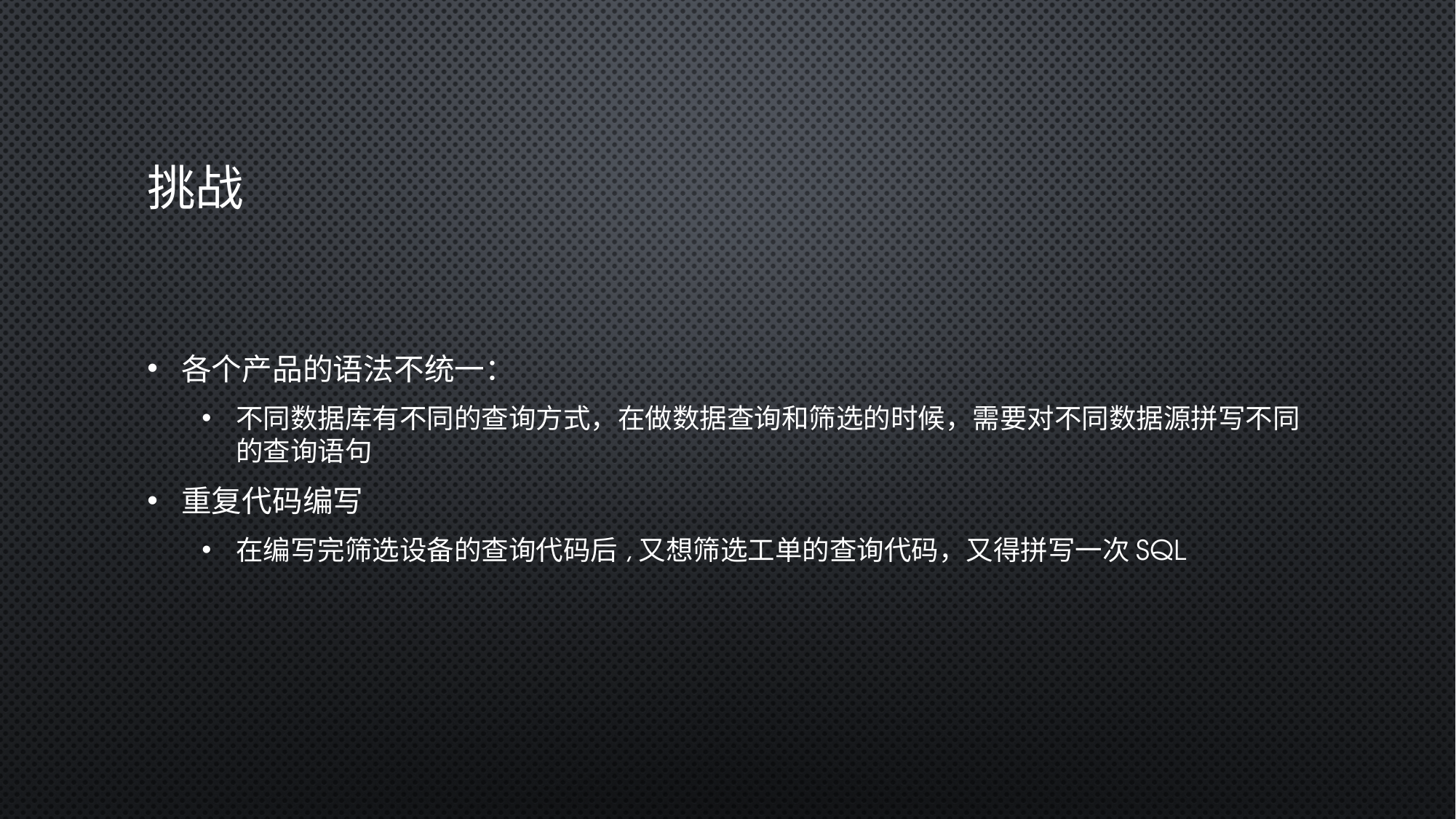

# 挑战
各个产品的语法不统一：
不同数据库有不同的查询方式，在做数据查询和筛选的时候，需要对不同数据源拼写不同的查询语句
重复代码编写
在编写完筛选设备的查询代码后,又想筛选工单的查询代码，又得拼写一次sql